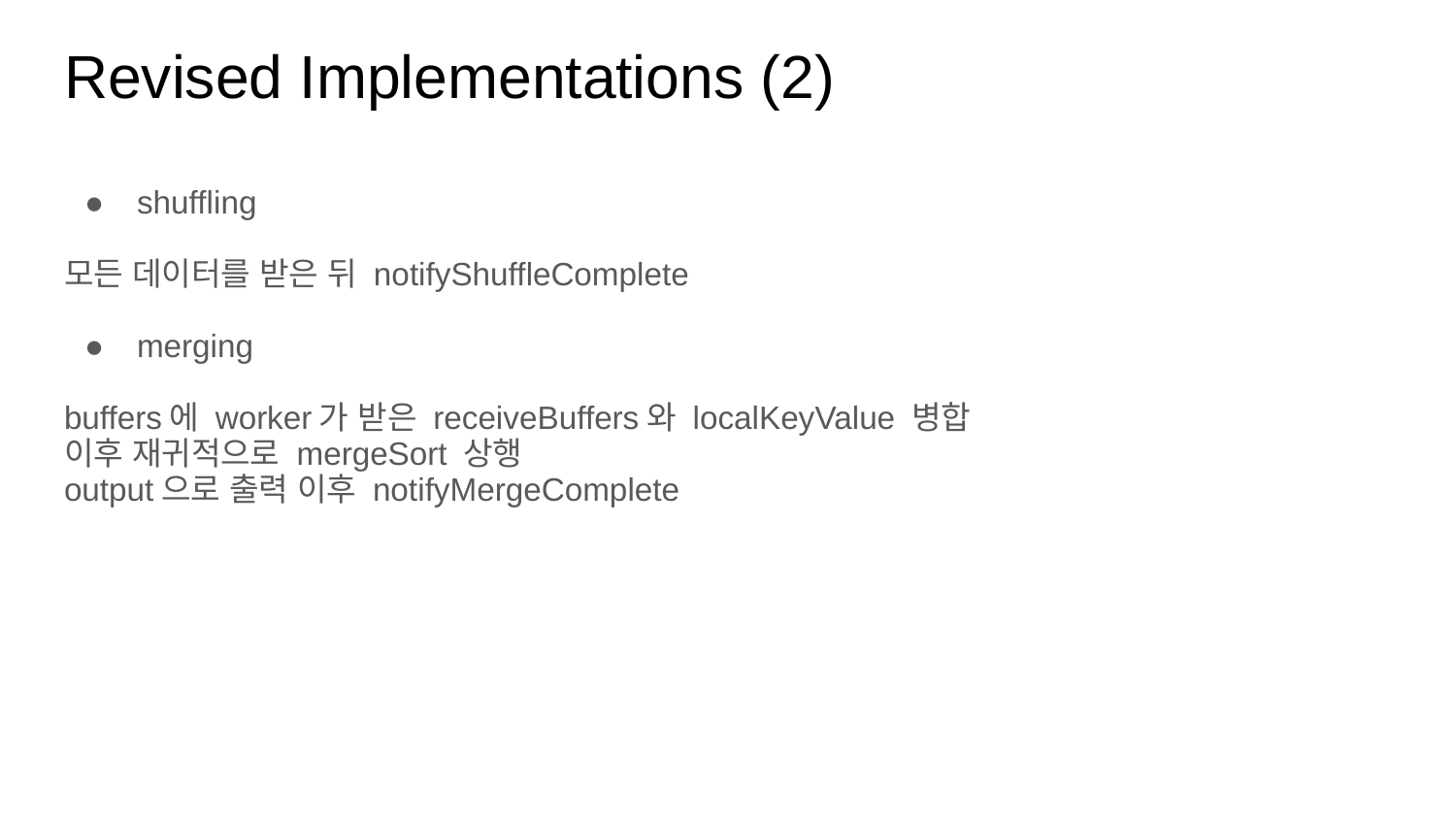

# Revised Implementations (2)
shuffling

모든 데이터를 받은 뒤 notifyShuffleComplete

merging

buffers에 worker가 받은 receiveBuffers와 localKeyValue 병합
이후 재귀적으로 mergeSort 상행
output으로 출력 이후 notifyMergeComplete